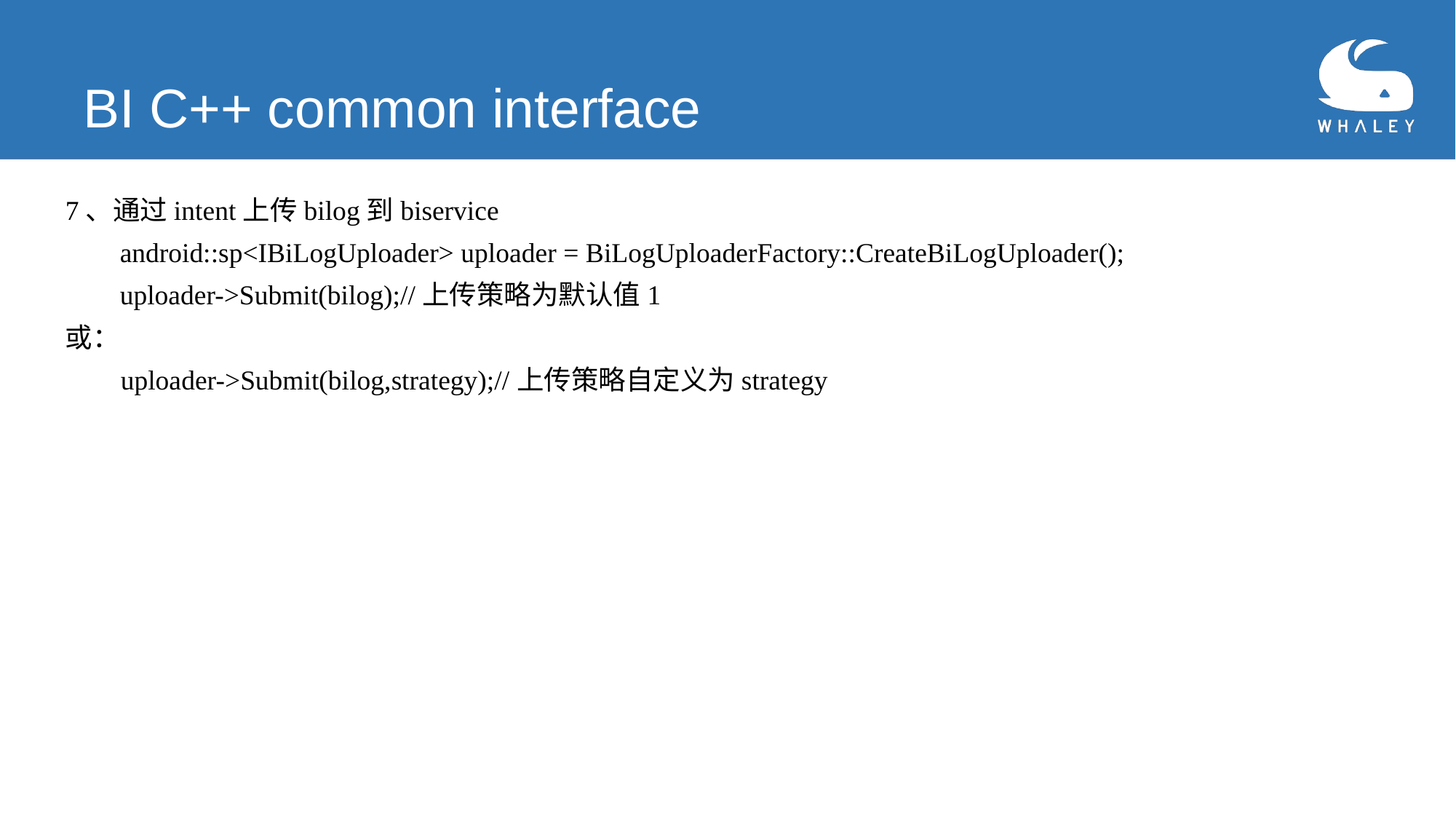

# BI C++ common interface
7、通过intent上传bilog到biservice
	android::sp<IBiLogUploader> uploader = BiLogUploaderFactory::CreateBiLogUploader();
	uploader->Submit(bilog);//上传策略为默认值1
或：
        uploader->Submit(bilog,strategy);//上传策略自定义为strategy